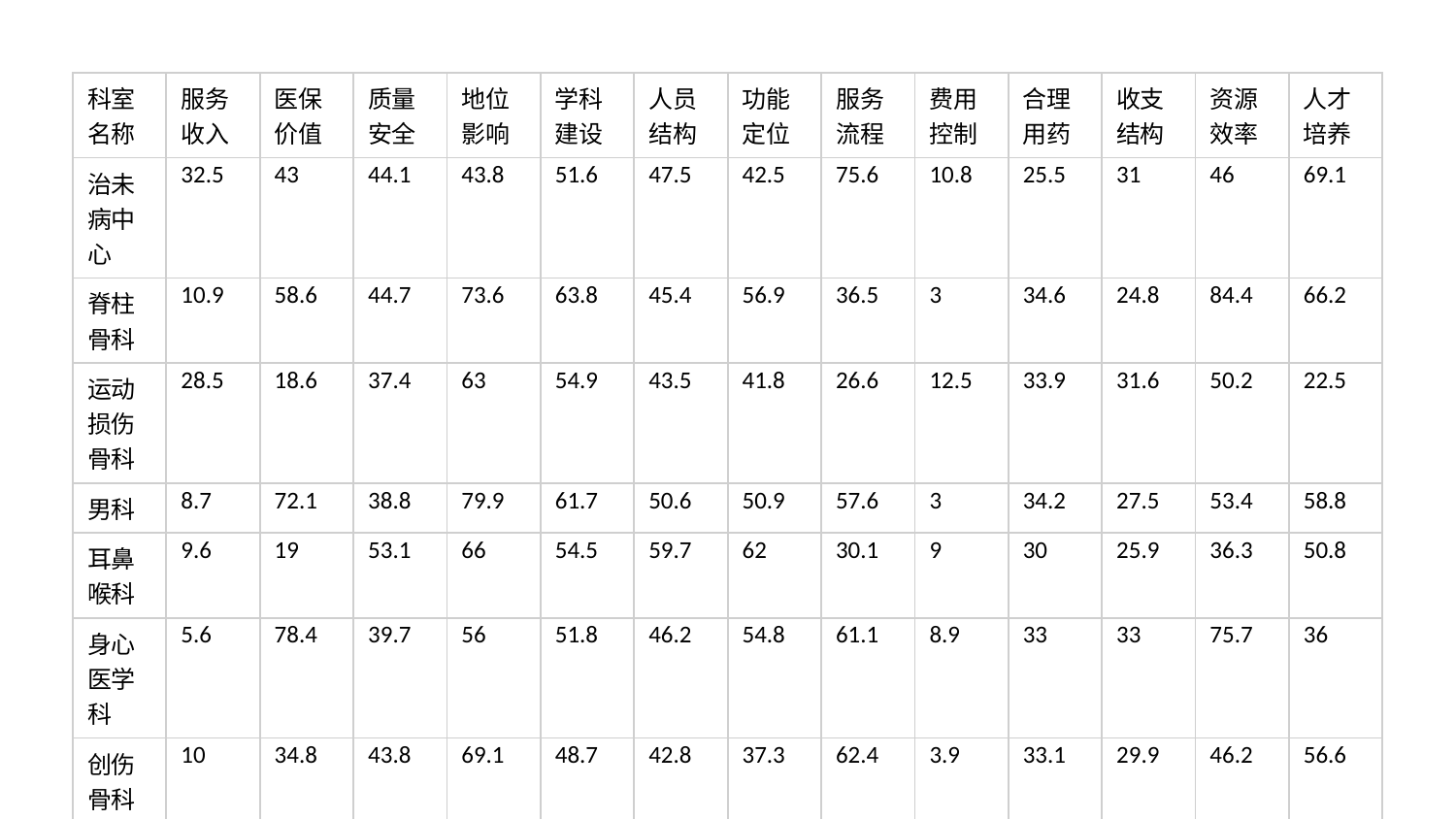

| 科室名称 | 服务收入 | 医保价值 | 质量安全 | 地位影响 | 学科建设 | 人员结构 | 功能定位 | 服务流程 | 费用控制 | 合理用药 | 收支结构 | 资源效率 | 人才培养 |
| --- | --- | --- | --- | --- | --- | --- | --- | --- | --- | --- | --- | --- | --- |
| 治未病中心 | 32.5 | 43 | 44.1 | 43.8 | 51.6 | 47.5 | 42.5 | 75.6 | 10.8 | 25.5 | 31 | 46 | 69.1 |
| 脊柱骨科 | 10.9 | 58.6 | 44.7 | 73.6 | 63.8 | 45.4 | 56.9 | 36.5 | 3 | 34.6 | 24.8 | 84.4 | 66.2 |
| 运动损伤骨科 | 28.5 | 18.6 | 37.4 | 63 | 54.9 | 43.5 | 41.8 | 26.6 | 12.5 | 33.9 | 31.6 | 50.2 | 22.5 |
| 男科 | 8.7 | 72.1 | 38.8 | 79.9 | 61.7 | 50.6 | 50.9 | 57.6 | 3 | 34.2 | 27.5 | 53.4 | 58.8 |
| 耳鼻喉科 | 9.6 | 19 | 53.1 | 66 | 54.5 | 59.7 | 62 | 30.1 | 9 | 30 | 25.9 | 36.3 | 50.8 |
| 身心医学科 | 5.6 | 78.4 | 39.7 | 56 | 51.8 | 46.2 | 54.8 | 61.1 | 8.9 | 33 | 33 | 75.7 | 36 |
| 创伤骨科 | 10 | 34.8 | 43.8 | 69.1 | 48.7 | 42.8 | 37.3 | 62.4 | 3.9 | 33.1 | 29.9 | 46.2 | 56.6 |
| 肿瘤内科 | 10.4 | 11.7 | 49.8 | 64.5 | 53.9 | 64.7 | 46.5 | 44.2 | 13 | 29 | 26.3 | 53.5 | 60.4 |
| 小儿骨科 | 17.2 | 57.4 | 26.4 | 43.6 | 38.6 | 40.1 | 56.8 | 48 | 24.7 | 32.5 | 23.2 | 55 | 41.5 |
| 推拿科 | 5.4 | 50.3 | 39.2 | 69.3 | 50.7 | 49.4 | 53.2 | 16.5 | 5.4 | 32.3 | 39.4 | 38.7 | 78.7 |
| 儿科 | 7.5 | 29.6 | 43.3 | 63.9 | 62 | 46 | 37.7 | 39.5 | 3.4 | 29.1 | 37.3 | 71.2 | 50.1 |
| 呼吸内科 | 7.3 | 19.3 | 42.3 | 74 | 71.2 | 58.6 | 43.9 | 41.5 | 25.3 | 21.1 | 28.4 | 42.7 | 62.9 |
| 神经内科 | 10.1 | 35 | 43.6 | 48.2 | 60.4 | 48.2 | 44.2 | 65.2 | 4.5 | 34.5 | 37.2 | 14.5 | 42.8 |
| 老年医学科 | 6.5 | 65.3 | 36.7 | 56.6 | 45.8 | 37.3 | 40.2 | 63.1 | 10.3 | 38 | 23.2 | 25.8 | 48.4 |
| 妇科 | 4.1 | 46.7 | 39.8 | 64.7 | 57.1 | 66.3 | 53.4 | 37.8 | 13.5 | 40.3 | 20 | 58.4 | 51.6 |
| 重症医学科 | 17.4 | 42.6 | 21.1 | 60.5 | 46 | 54.7 | 49.5 | 38.5 | 6.8 | 40.7 | 22.8 | 38.4 | 73 |
| 康复科 | 7.9 | 52.2 | 26.6 | 73.7 | 54.7 | 55 | 44.1 | 44.3 | 3.4 | 43.5 | 34.8 | 77.5 | 52.9 |
| 显微骨科 | 8.8 | 61.6 | 32.1 | 46 | 33.5 | 59.5 | 61.7 | 50.4 | 10.6 | 23.1 | 24.2 | 65.4 | 61 |
| 皮肤科 | 4.2 | 49.4 | 36.1 | 66.7 | 43.3 | 45.6 | 57.2 | 29.3 | 3.6 | 26.7 | 31.3 | 85.8 | 78.5 |
| 心病二科 | 3.1 | 50.7 | 41.8 | 55.1 | 51.3 | 55.6 | 54.1 | 46.7 | 3 | 34.1 | 23.1 | 44.9 | 57.6 |
| 周围血管科 | 8.2 | 33.3 | 37 | 59.2 | 60 | 40.8 | 47.1 | 72.5 | 4.3 | 53.1 | 14.3 | 32.2 | 56 |
| 东区重症医学科 | 6.7 | 51 | 42.3 | 44.6 | 55.1 | 44.5 | 48.6 | 41.1 | 12.8 | 15.9 | 32.2 | 44.2 | 28.3 |
| 乳腺甲状腺外科 | 7.3 | 49.2 | 36.1 | 66.8 | 50 | 52.1 | 47.5 | 19.1 | 10.1 | 33.9 | 28.5 | 14.4 | 24.7 |
| 消化内科 | 7.8 | 21 | 35.2 | 75.8 | 44.2 | 45.5 | 47.8 | 44.9 | 5 | 27.6 | 26 | 58.2 | 51.8 |
| 普通外科 | 6.3 | 21.5 | 50.7 | 38.8 | 53.1 | 40.2 | 44.9 | 41 | 2.7 | 35.9 | 31.8 | 20 | 66.8 |
| 脑病一科 | 10.1 | 27.7 | 34.1 | 59.6 | 52.6 | 66.7 | 46.7 | 26.7 | 12.8 | 36.3 | 32.3 | 44.6 | 23.9 |
| 神经外科 | 9 | 37.3 | 26.8 | 66.3 | 65.6 | 52 | 54.1 | 57.6 | 25.6 | 33.3 | 31 | 39.1 | 29.4 |
| 肛肠科 | 11.6 | 31.9 | 24 | 66.1 | 44.6 | 39.3 | 46.7 | 44.1 | 3.8 | 36.6 | 33.4 | 61.6 | 61.2 |
| 胸外科 | 11.9 | 30.9 | 18.3 | 74.5 | 47.9 | 46.6 | 59.1 | 29.4 | 16.4 | 37.9 | 30.9 | 77.4 | 63.8 |
| 眼科 | 6.8 | 23 | 43.2 | 46.9 | 55 | 55.7 | 36.4 | 27 | 5.6 | 26.2 | 25.9 | 25.6 | 64.5 |
| 针灸科 | 9.5 | 22.6 | 37 | 50.4 | 38.7 | 61.8 | 47.9 | 54.9 | 5.8 | 22 | 29.7 | 4.6 | 60 |
| 脑病二科 | 15.8 | 18.6 | 20.2 | 58.8 | 57.8 | 49.8 | 48.6 | 35.1 | 3.5 | 30.4 | 23.7 | 73.8 | 49.6 |
| 西区重症医学科 | 5.4 | 51.6 | 29.2 | 58.7 | 51.6 | 46 | 37.5 | 28.1 | 2.8 | 23.9 | 24.7 | 57.8 | 53 |
| 口腔科 | 6.4 | 63.3 | 13 | 82.5 | 40.4 | 52.5 | 35.4 | 23.2 | 45.6 | 41.9 | 31.3 | 28.3 | 61.5 |
| 关节骨科 | 5.7 | 25.5 | 33.1 | 56.5 | 60.4 | 56.2 | 47.9 | 23.1 | 21.6 | 42.1 | 33.4 | 38.5 | 44.6 |
| 心病一科 | 4.3 | 60.4 | 25.6 | 41.2 | 49.3 | 59.7 | 59.3 | 54 | 5 | 35.2 | 34.9 | 59 | 62.2 |
| 美容皮肤科 | 0.8 | 55.1 | 30.4 | 63.8 | 59.5 | 46.1 | 44.2 | 15.9 | 10.9 | 37.8 | 30.3 | 30.8 | 70.8 |
| 肝胆外科 | 7.1 | 45.7 | 14.9 | 89.5 | 62.7 | 51 | 60.5 | 13.8 | 5.3 | 39.2 | 20.9 | 31.5 | 55.1 |
| 东区肾病科 | 7.2 | 26.5 | 33.5 | 46.3 | 53.9 | 56.1 | 33.2 | 38.3 | 10.5 | 25.2 | 19.7 | 89.9 | 39.9 |
| 小儿推拿科 | 7.9 | 9.4 | 30.7 | 75.1 | 43.3 | 53.3 | 49.2 | 61 | 4.9 | 29.3 | 40 | 6.1 | 40.3 |
| 心病四科 | 5.6 | 43.4 | 34.2 | 39.6 | 43.1 | 50.8 | 43.9 | 44.2 | 11.7 | 31.9 | 19.3 | 49.4 | 41.1 |
| 产科 | 1.5 | 56.8 | 34 | 41.8 | 54.7 | 44.9 | 54.1 | 19.6 | 4.4 | 33.1 | 30.9 | 57.4 | 58 |
| 骨科 | 5.9 | 44.2 | 16.7 | 69.4 | 54.4 | 51.9 | 54.6 | 34.9 | 4.5 | 26.5 | 28.4 | 81.4 | 74.1 |
| 脑病三科 | 9.5 | 57 | 19.5 | 37.3 | 44 | 62.9 | 58.1 | 28.7 | 5.9 | 22.1 | 35.2 | 72.2 | 44.9 |
| 内分泌科 | 5.6 | 17.5 | 23.8 | 76.4 | 33.5 | 50.9 | 39.3 | 46.4 | 20.2 | 37.4 | 24.9 | 84.5 | 57.9 |
| 心病三科 | 7.5 | 24.9 | 20.7 | 66.2 | 71.7 | 34.4 | 41.5 | 46.8 | 7.1 | 36.4 | 35.3 | 46 | 49.7 |
| 中医外治中心 | 2.1 | 53.4 | 18.8 | 70.9 | 39.6 | 47.9 | 62.8 | 33.2 | 3.6 | 38.1 | 33.6 | 56.6 | 50.2 |
| 肾脏内科 | 8.2 | 17.7 | 26.1 | 55.7 | 56.3 | 49.5 | 49.6 | 20.7 | 3.2 | 33.8 | 16.9 | 58.8 | 51.5 |
| 血液科 | 5 | 34.9 | 28.9 | 48.4 | 44.4 | 42.3 | 41.3 | 41.2 | 15.6 | 22.2 | 29.5 | 34.3 | 56.9 |
| 肝病科 | 6.1 | 28.2 | 22.4 | 65.8 | 50.6 | 46.8 | 48.2 | 38.9 | 11.1 | 33.2 | 22.9 | 41.3 | 32.4 |
| 脾胃病科 | 9.8 | 29.3 | 14.6 | 64.4 | 55.2 | 54.8 | 48.2 | 22.5 | 3.7 | 27.6 | 28.8 | 45.4 | 29.5 |
| 风湿病科 | 5.8 | 11.6 | 17.4 | 78.5 | 46.8 | 66.8 | 49.4 | 45.2 | 4.3 | 31.6 | 24.7 | 66.5 | 49.6 |
| 泌尿外科 | 4.9 | 14.5 | 34.3 | 35.5 | 64.2 | 44.1 | 42.8 | 49.8 | 2.9 | 26.6 | 29.5 | 36.5 | 55.8 |
| 中医经典科 | 2.9 | 40.1 | 21.9 | 55.1 | 44.3 | 45.4 | 34.6 | 39.8 | 8.7 | 40.2 | 33.5 | 60 | 45.2 |
| 综合内科 | 6 | 30.6 | 20 | 50.4 | 62.9 | 49.8 | 48.3 | 37.1 | 3.2 | 36.8 | 25.9 | 46.9 | 63.1 |
| 微创骨科 | 3.1 | 31.1 | 18.3 | 73.9 | 57.5 | 53.1 | 35.3 | 52.7 | 9.4 | 19.3 | 20.9 | 40.6 | 58.9 |
| 心血管内科 | 5.3 | 26 | 12.3 | 87 | 46.2 | 44.9 | 42.6 | 13.7 | 5.4 | 45.8 | 38 | 91.5 | 10 |
| 妇二科 | 3.4 | 39.6 | 31 | 29.8 | 37.4 | 48.5 | 39.1 | 28.9 | 7.6 | 38.2 | 28.1 | 29.1 | 58.1 |
| 肾病科 | 3.9 | 20.3 | 19.3 | 48.3 | 51.3 | 46.2 | 60.7 | 44.1 | 3.5 | 32.1 | 32.6 | 49.5 | 47.9 |